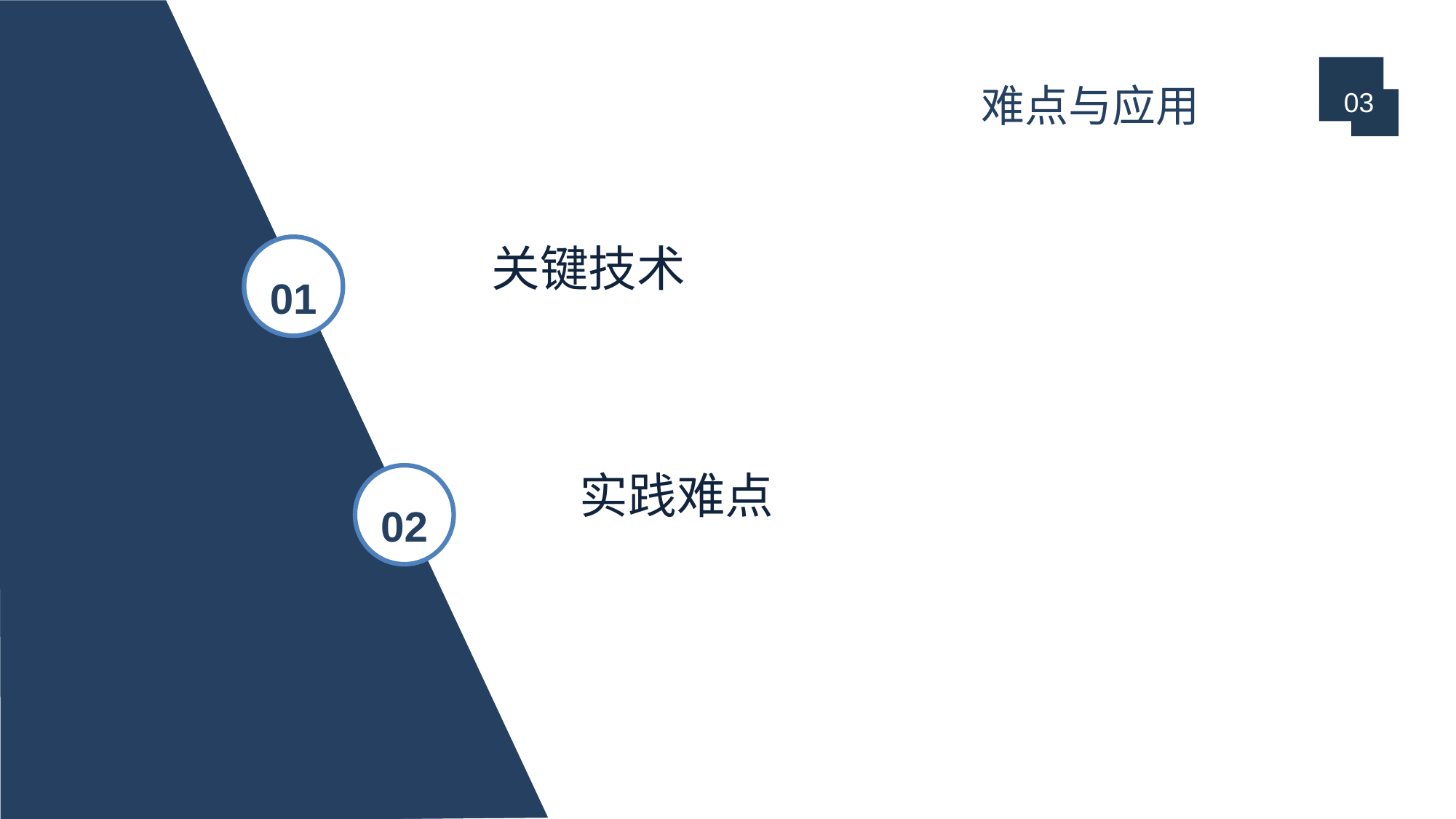

# 难点与应用
03

关键技术

       实践难点

01

02